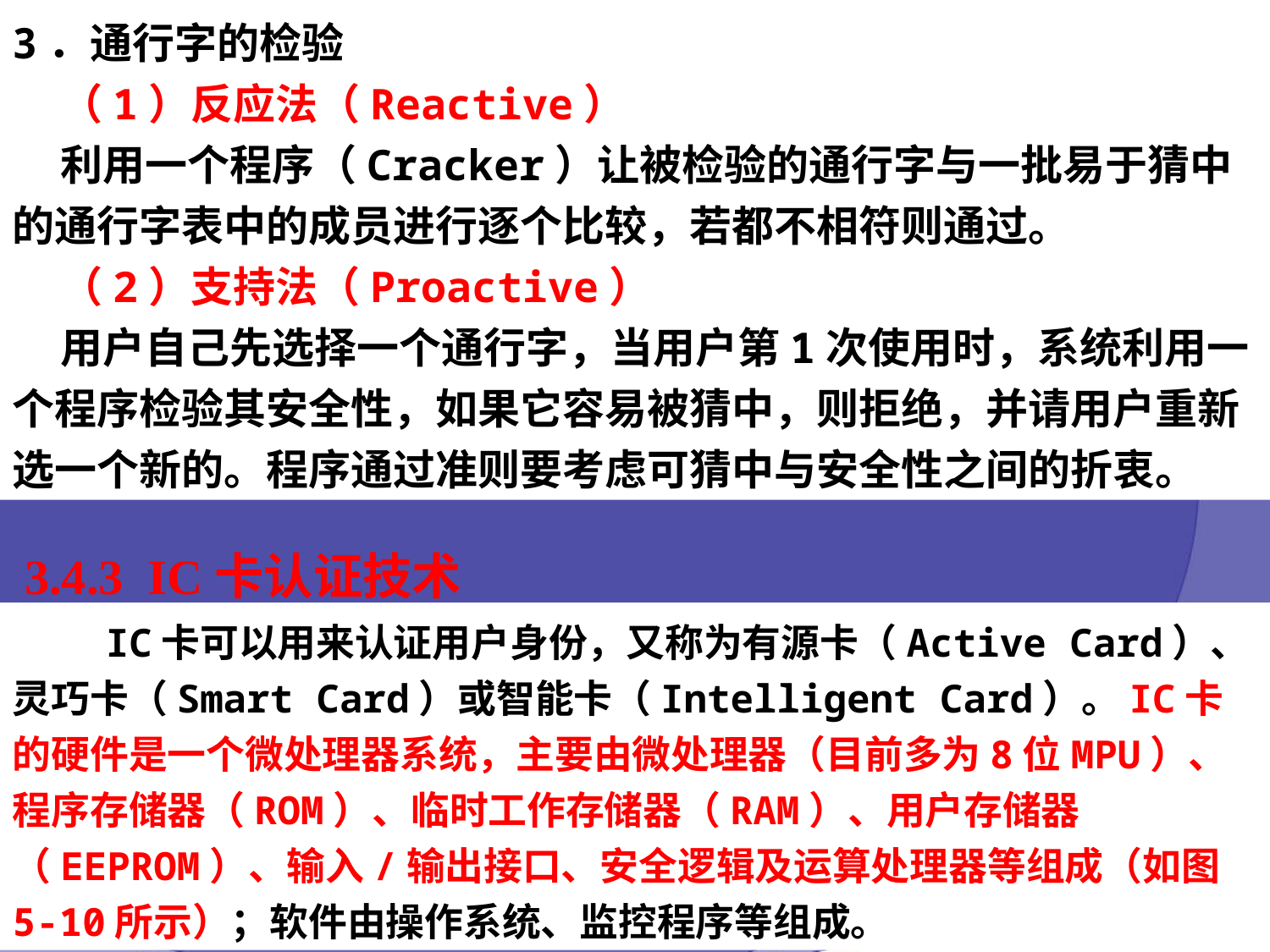

3．通行字的检验
    （1）反应法（Reactive）
    利用一个程序（Cracker）让被检验的通行字与一批易于猜中的通行字表中的成员进行逐个比较，若都不相符则通过。
    （2）支持法（Proactive）
    用户自己先选择一个通行字，当用户第1次使用时，系统利用一个程序检验其安全性，如果它容易被猜中，则拒绝，并请用户重新选一个新的。程序通过准则要考虑可猜中与安全性之间的折衷。
 3.4.3  IC卡认证技术
    IC卡可以用来认证用户身份，又称为有源卡（Active Card）、灵巧卡（Smart Card）或智能卡（Intelligent Card）。IC卡的硬件是一个微处理器系统，主要由微处理器（目前多为8位MPU）、程序存储器（ROM）、临时工作存储器（RAM）、用户存储器（EEPROM）、输入/输出接口、安全逻辑及运算处理器等组成（如图5-10所示）；软件由操作系统、监控程序等组成。
63
2023/4/16